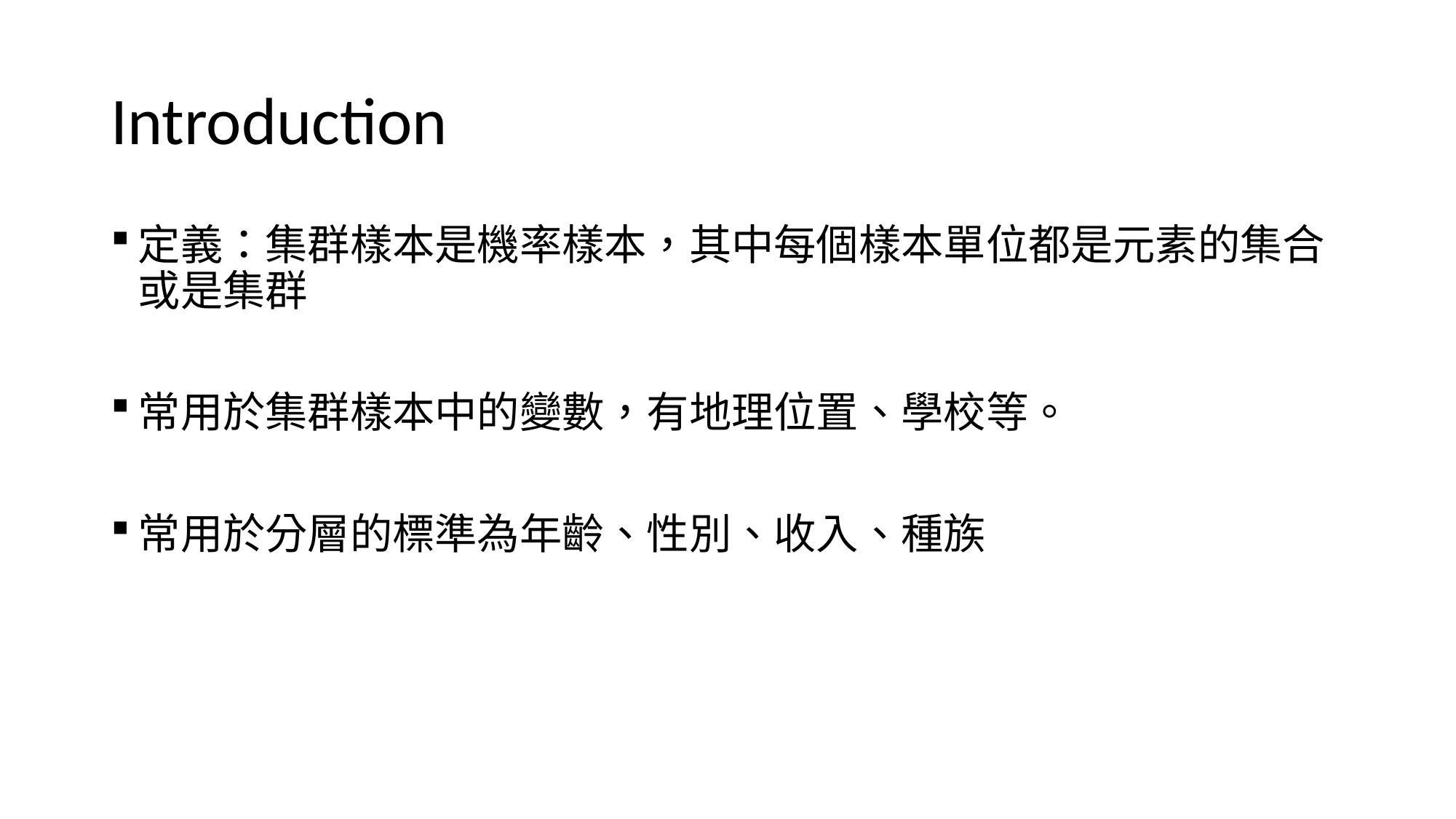

# Introduction
定義：集群樣本是機率樣本，其中每個樣本單位都是元素的集合或是集群

常用於集群樣本中的變數，有地理位置、學校等。

常用於分層的標準為年齡、性別、收入、種族